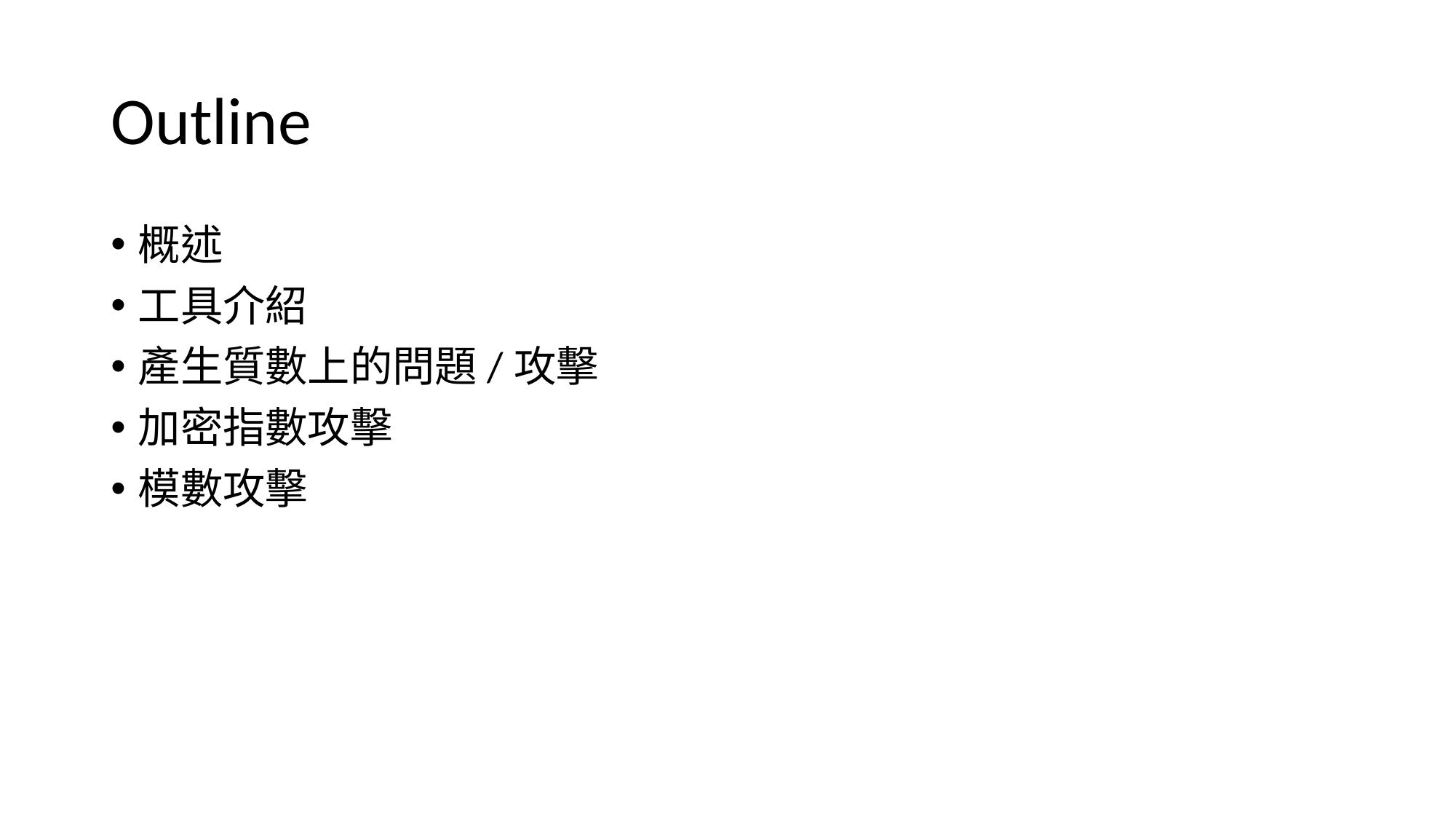

# Outline
概述
工具介紹
產生質數上的問題/攻擊
加密指數攻擊
模數攻擊